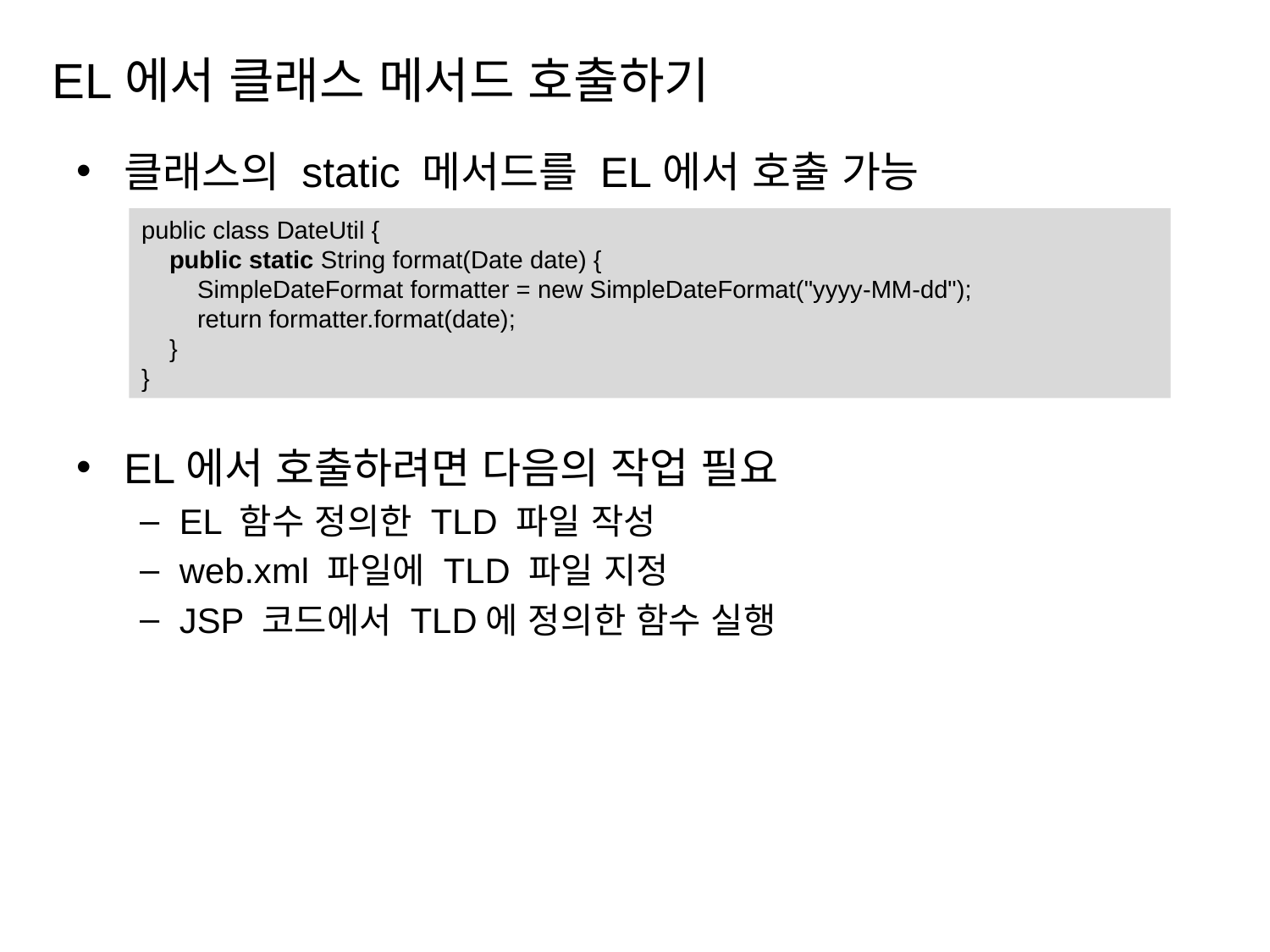

# EL에서 클래스 메서드 호출하기
클래스의 static 메서드를 EL에서 호출 가능

EL에서 호출하려면 다음의 작업 필요
EL 함수 정의한 TLD 파일 작성
web.xml 파일에 TLD 파일 지정
JSP 코드에서 TLD에 정의한 함수 실행
public class DateUtil {
    public static String format(Date date) {
        SimpleDateFormat formatter = new SimpleDateFormat("yyyy-MM-dd");
        return formatter.format(date);
    }
}